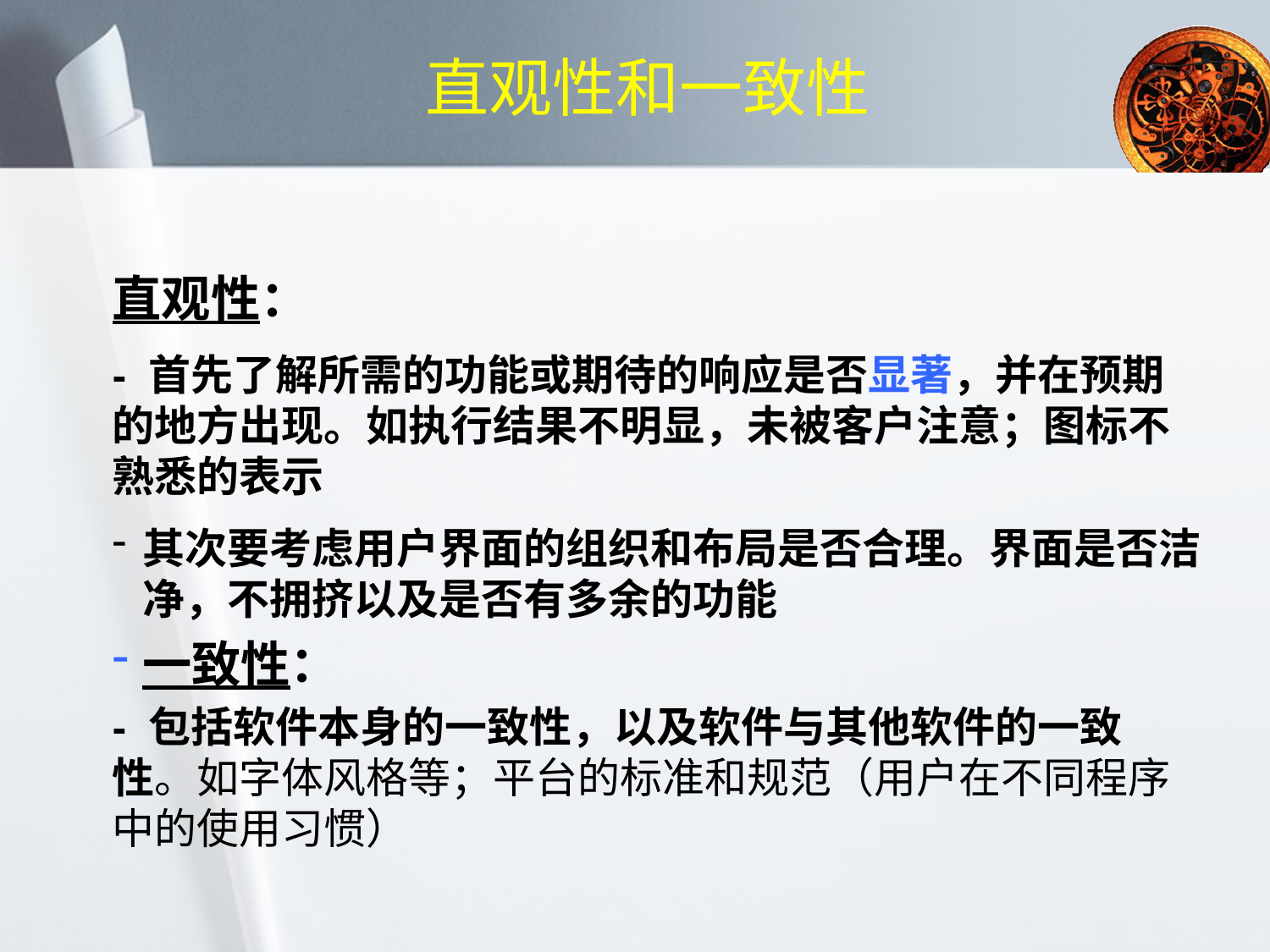

# 直观性和一致性
直观性：
- 首先了解所需的功能或期待的响应是否显著，并在预期的地方出现。如执行结果不明显，未被客户注意；图标不熟悉的表示
其次要考虑用户界面的组织和布局是否合理。界面是否洁净，不拥挤以及是否有多余的功能
一致性：
- 包括软件本身的一致性，以及软件与其他软件的一致性。如字体风格等；平台的标准和规范（用户在不同程序中的使用习惯）